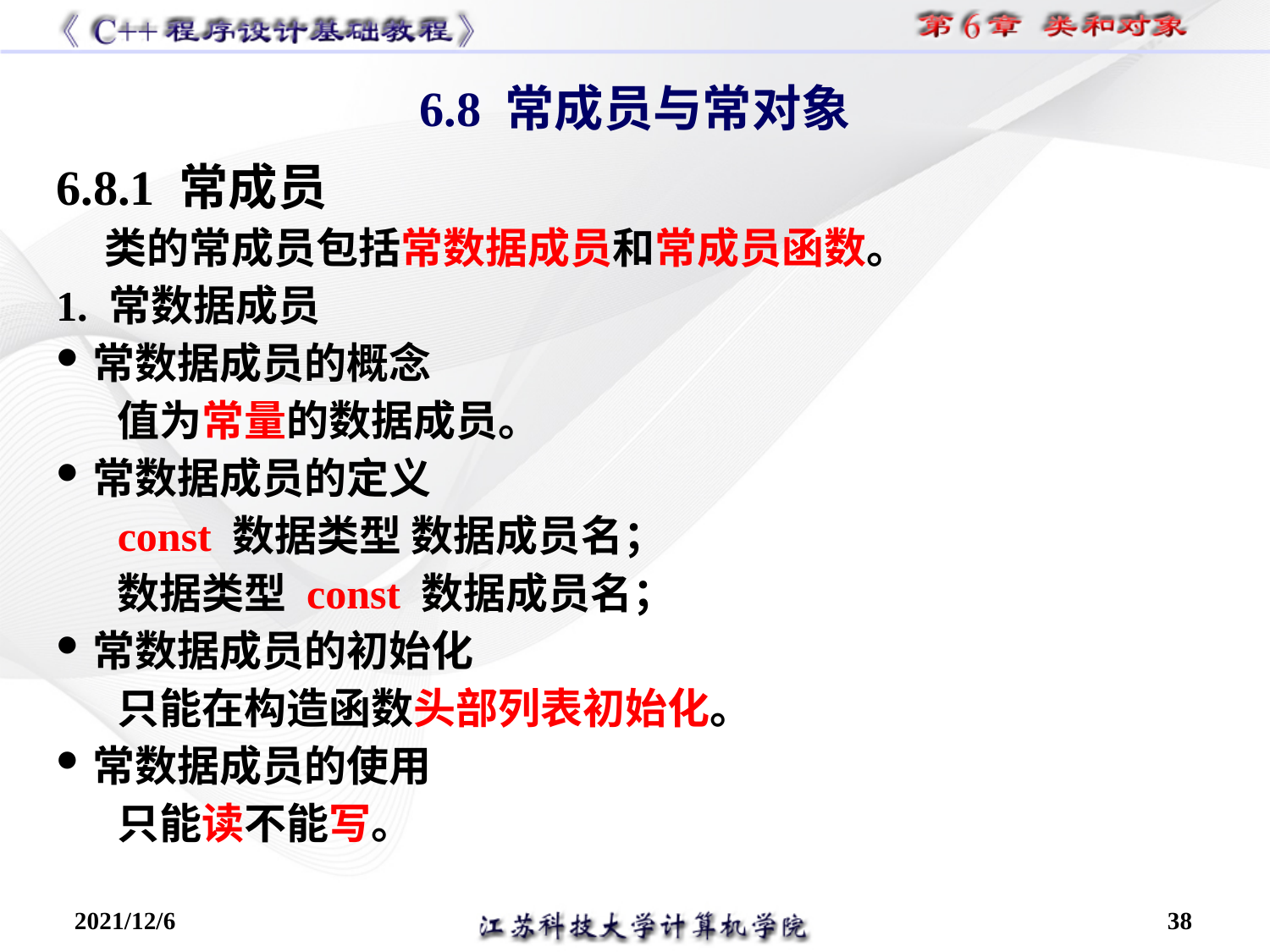

6.8 常成员与常对象
6.8.1 常成员
    类的常成员包括常数据成员和常成员函数。
1. 常数据成员
常数据成员的概念
值为常量的数据成员。
常数据成员的定义
const 数据类型 数据成员名；
数据类型 const 数据成员名；
常数据成员的初始化
只能在构造函数头部列表初始化。
常数据成员的使用
只能读不能写。